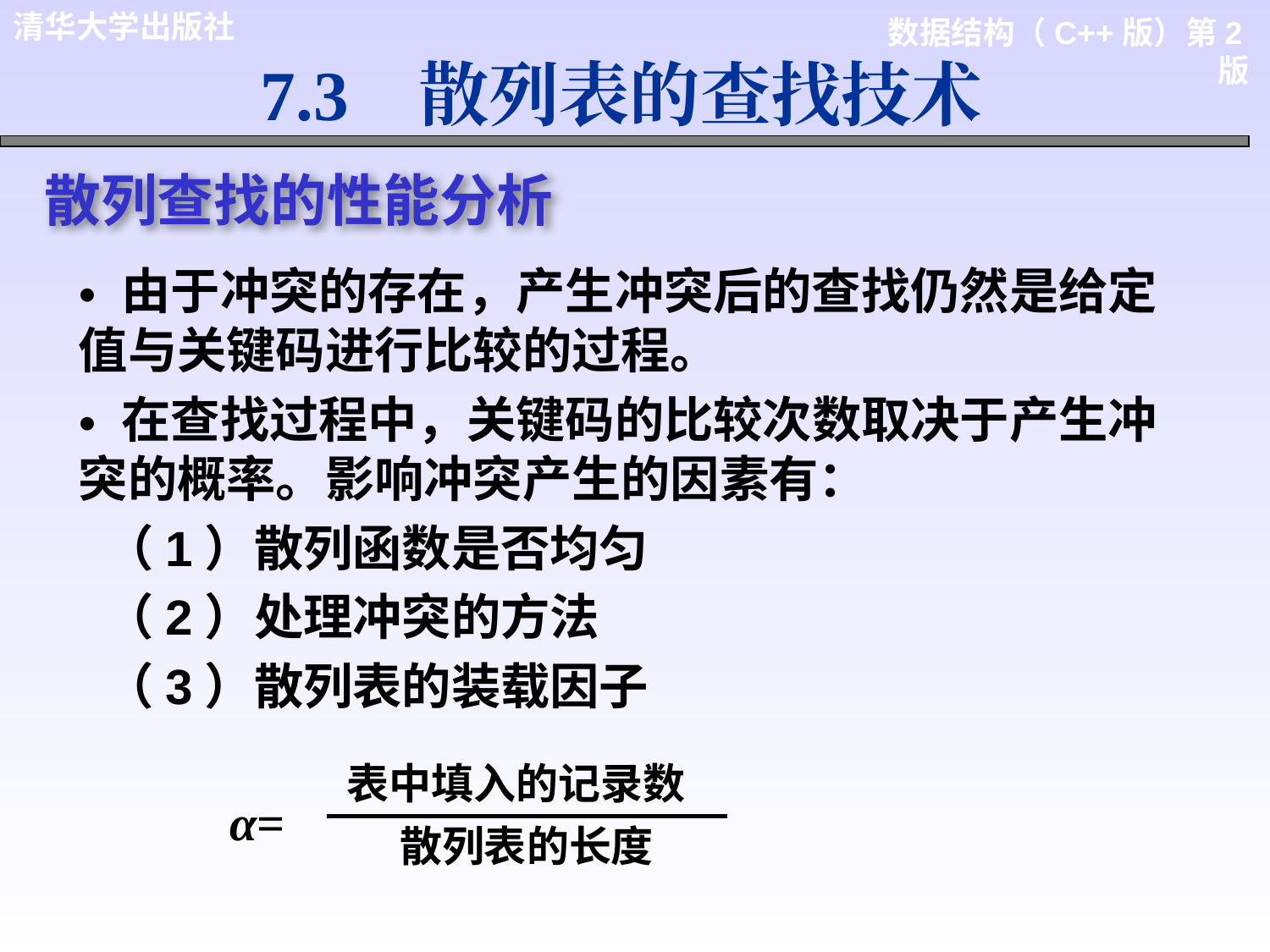

7.3   散列表的查找技术
散列查找的性能分析
 由于冲突的存在，产生冲突后的查找仍然是给定值与关键码进行比较的过程。
 在查找过程中，关键码的比较次数取决于产生冲突的概率。影响冲突产生的因素有：
 （1）散列函数是否均匀
 （2）处理冲突的方法
 （3）散列表的装载因子
表中填入的记录数
α=
散列表的长度